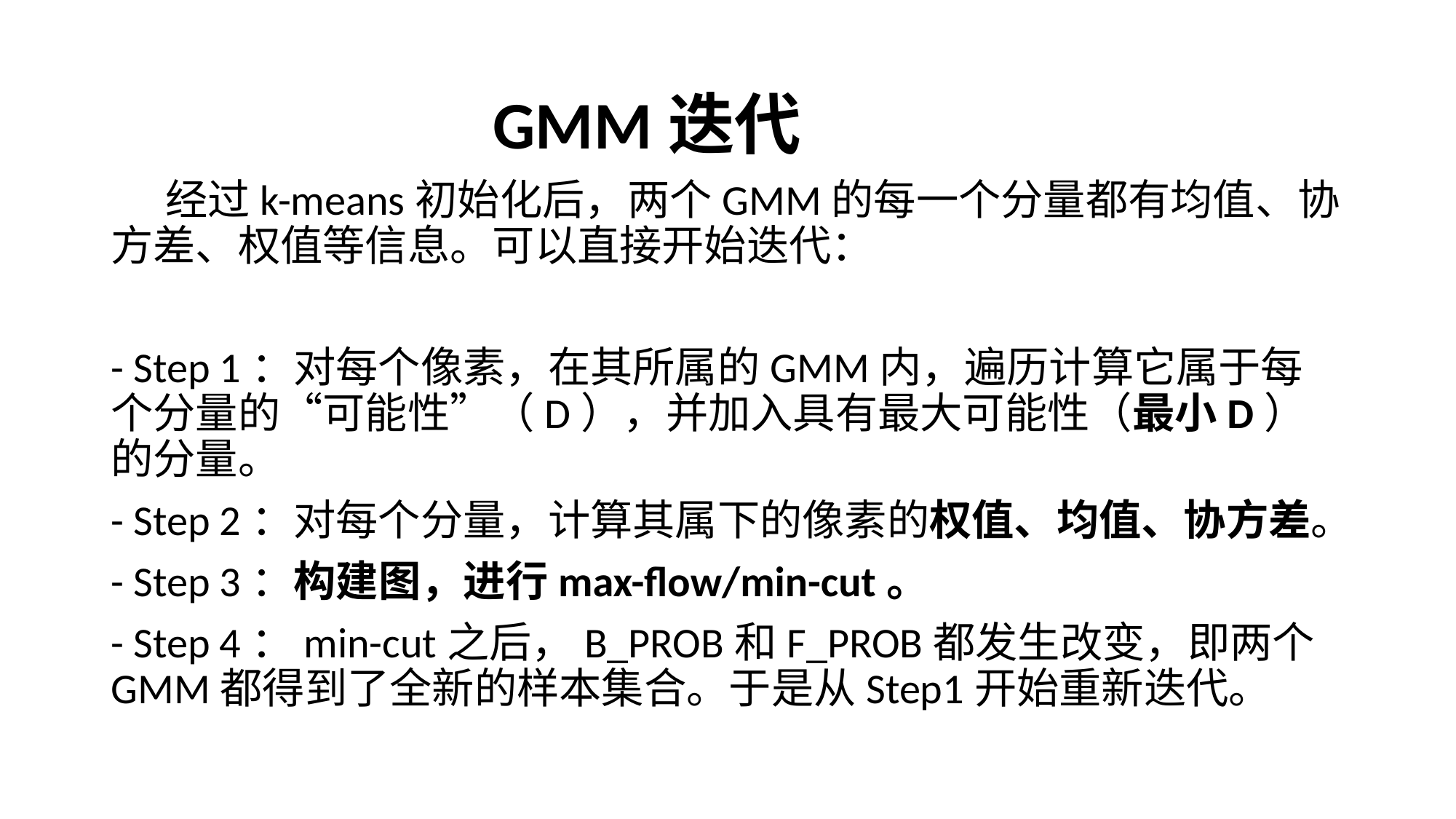

GMM迭代
经过k-means初始化后，两个GMM的每一个分量都有均值、协方差、权值等信息。可以直接开始迭代：

- Step 1：对每个像素，在其所属的GMM内，遍历计算它属于每个分量的“可能性”（D），并加入具有最大可能性（最小D）的分量。
- Step 2：对每个分量，计算其属下的像素的权值、均值、协方差。
- Step 3：构建图，进行max-flow/min-cut。
- Step 4：min-cut之后，B_PROB和F_PROB都发生改变，即两个GMM都得到了全新的样本集合。于是从Step1开始重新迭代。